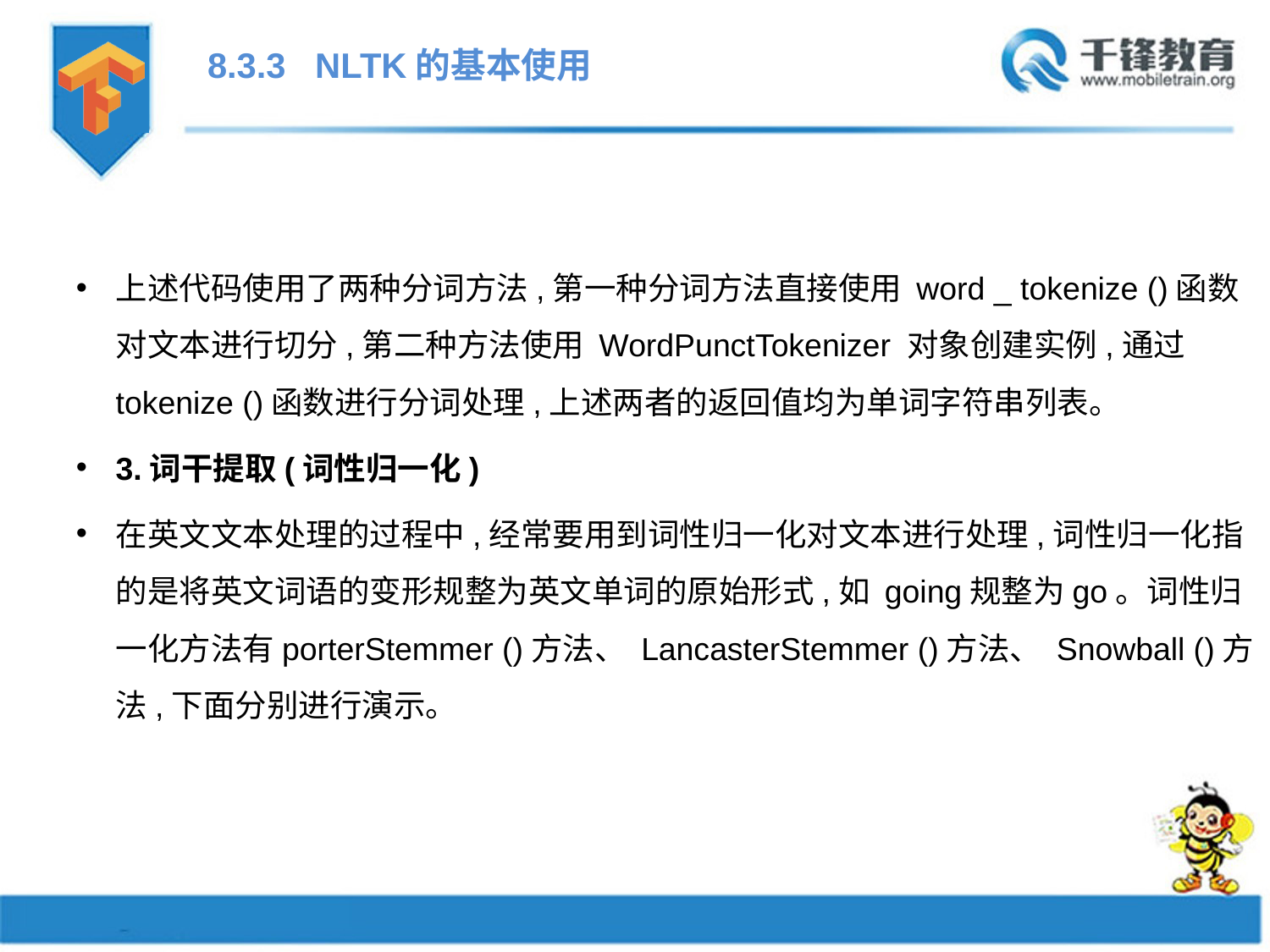

8.3.3   NLTK的基本使用
上述代码使用了两种分词方法,第一种分词方法直接使用 word _ tokenize ()函数对文本进行切分,第二种方法使用 WordPunctTokenizer 对象创建实例,通过 tokenize ()函数进行分词处理,上述两者的返回值均为单词字符串列表。
3.词干提取(词性归一化)
在英文文本处理的过程中,经常要用到词性归一化对文本进行处理,词性归一化指的是将英文词语的变形规整为英文单词的原始形式,如 going规整为go。词性归一化方法有porterStemmer ()方法、 LancasterStemmer ()方法、 Snowball ()方法,下面分别进行演示。